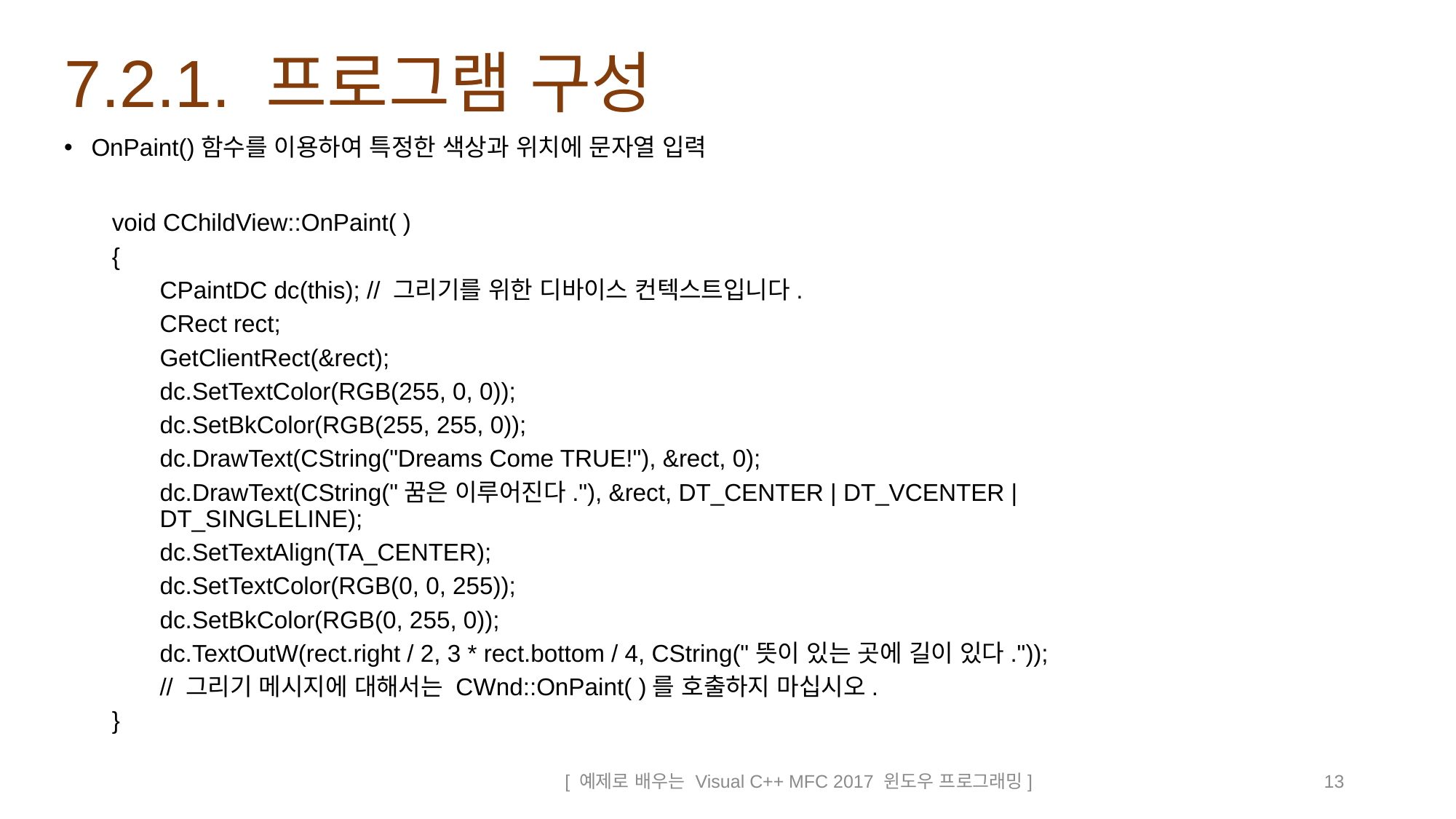

# 7.2.1. 프로그램 구성
OnPaint()함수를 이용하여 특정한 색상과 위치에 문자열 입력

void CChildView::OnPaint( )
{
CPaintDC dc(this); // 그리기를 위한 디바이스 컨텍스트입니다.
CRect rect;
GetClientRect(&rect);
dc.SetTextColor(RGB(255, 0, 0));
dc.SetBkColor(RGB(255, 255, 0));
dc.DrawText(CString("Dreams Come TRUE!"), &rect, 0);
dc.DrawText(CString("꿈은 이루어진다."), &rect, DT_CENTER | DT_VCENTER | DT_SINGLELINE);
dc.SetTextAlign(TA_CENTER);
dc.SetTextColor(RGB(0, 0, 255));
dc.SetBkColor(RGB(0, 255, 0));
dc.TextOutW(rect.right / 2, 3 * rect.bottom / 4, CString("뜻이 있는 곳에 길이 있다."));
// 그리기 메시지에 대해서는 CWnd::OnPaint( )를 호출하지 마십시오.
}
[ 예제로 배우는 Visual C++ MFC 2017 윈도우 프로그래밍]
13